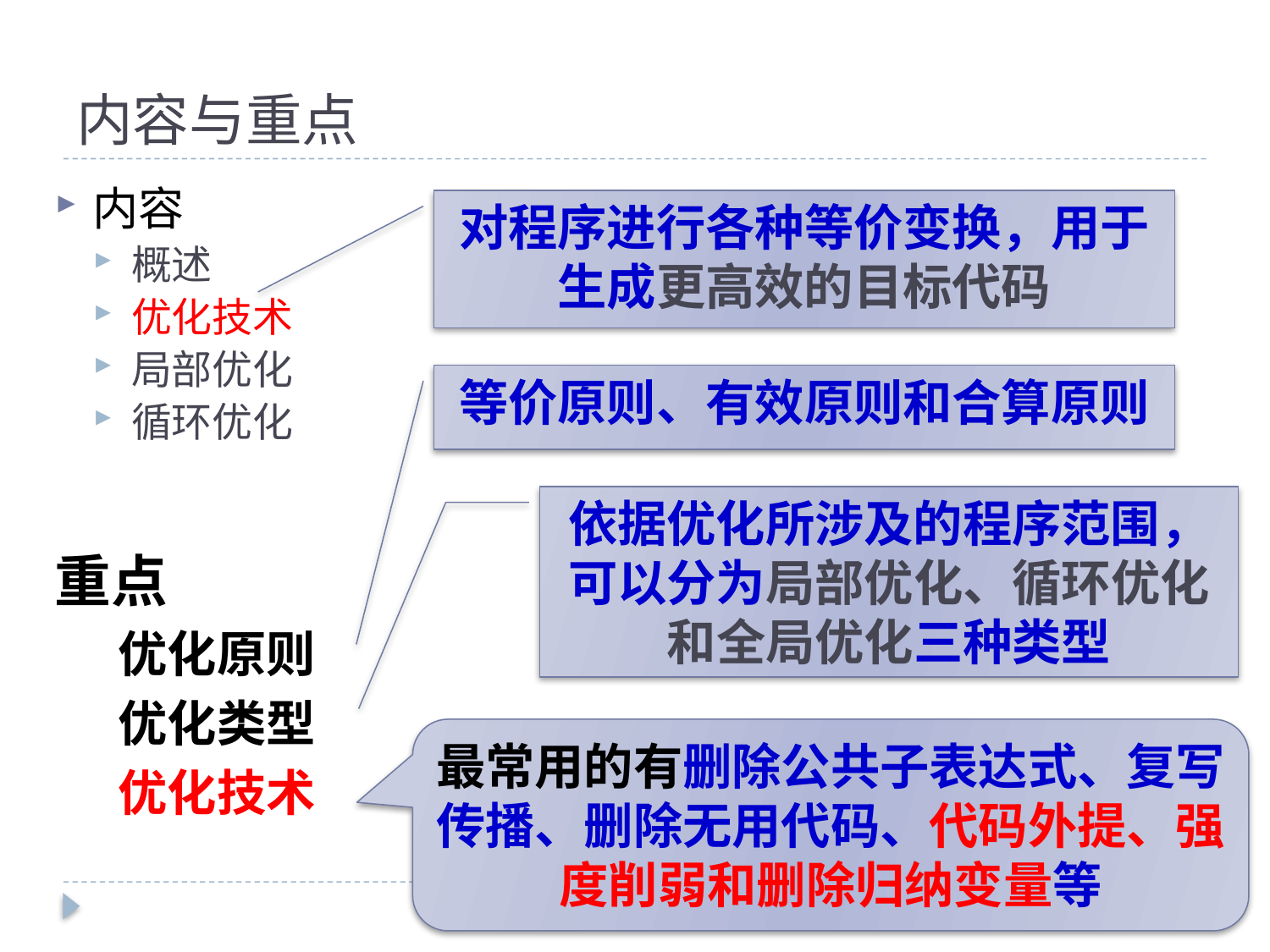

# 内容与重点
内容
概述
优化技术
局部优化
循环优化
对程序进行各种等价变换，用于生成更高效的目标代码
等价原则、有效原则和合算原则
依据优化所涉及的程序范围，可以分为局部优化、循环优化和全局优化三种类型

重点
优化原则
优化类型
优化技术
最常用的有删除公共子表达式、复写传播、删除无用代码、代码外提、强度削弱和删除归纳变量等